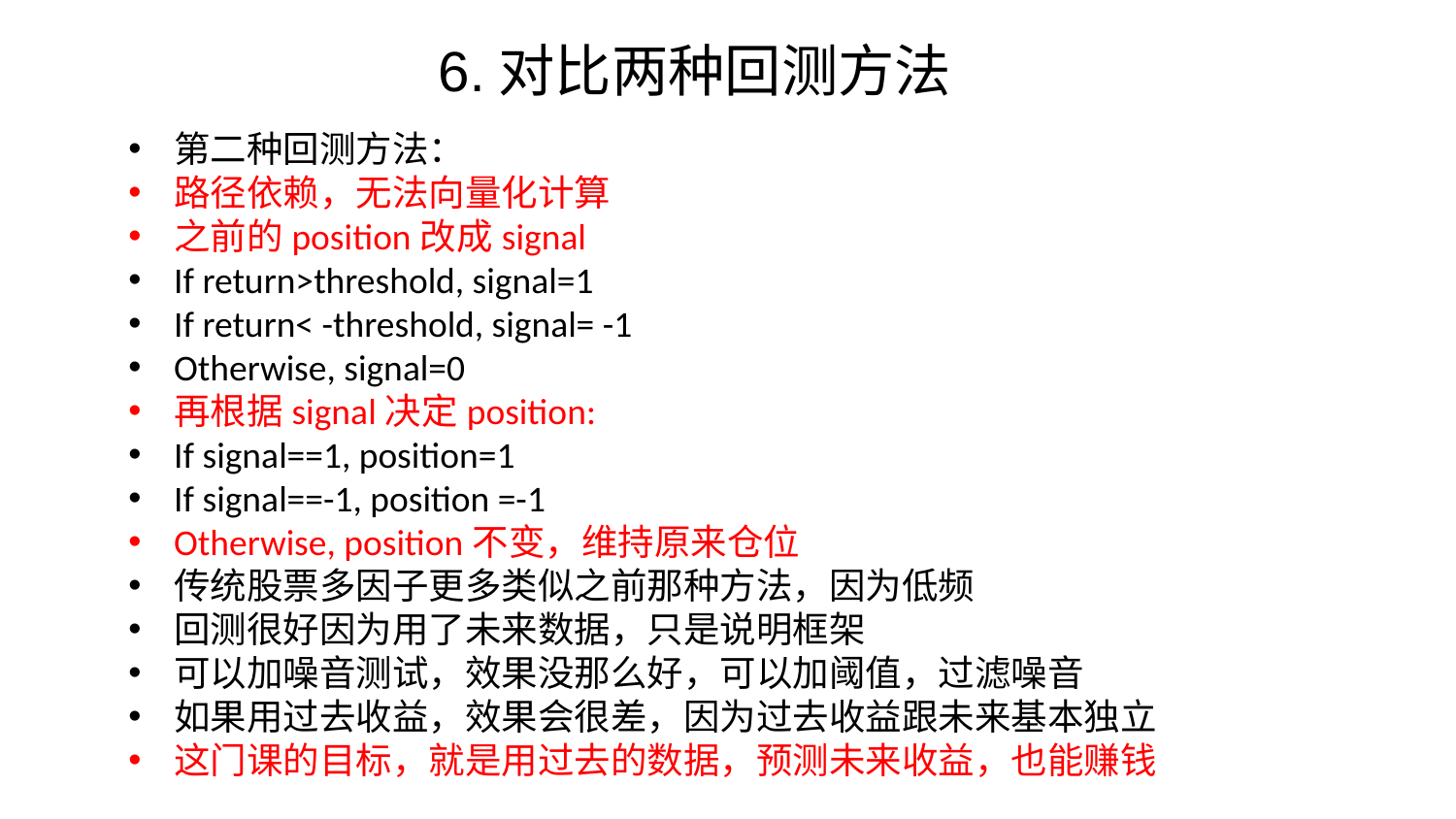

6.对比两种回测方法
第二种回测方法：
路径依赖，无法向量化计算
之前的position改成signal
If return>threshold, signal=1
If return< -threshold, signal= -1
Otherwise, signal=0
再根据signal决定position:
If signal==1, position=1
If signal==-1, position =-1
Otherwise, position不变，维持原来仓位
传统股票多因子更多类似之前那种方法，因为低频
回测很好因为用了未来数据，只是说明框架
可以加噪音测试，效果没那么好，可以加阈值，过滤噪音
如果用过去收益，效果会很差，因为过去收益跟未来基本独立
这门课的目标，就是用过去的数据，预测未来收益，也能赚钱